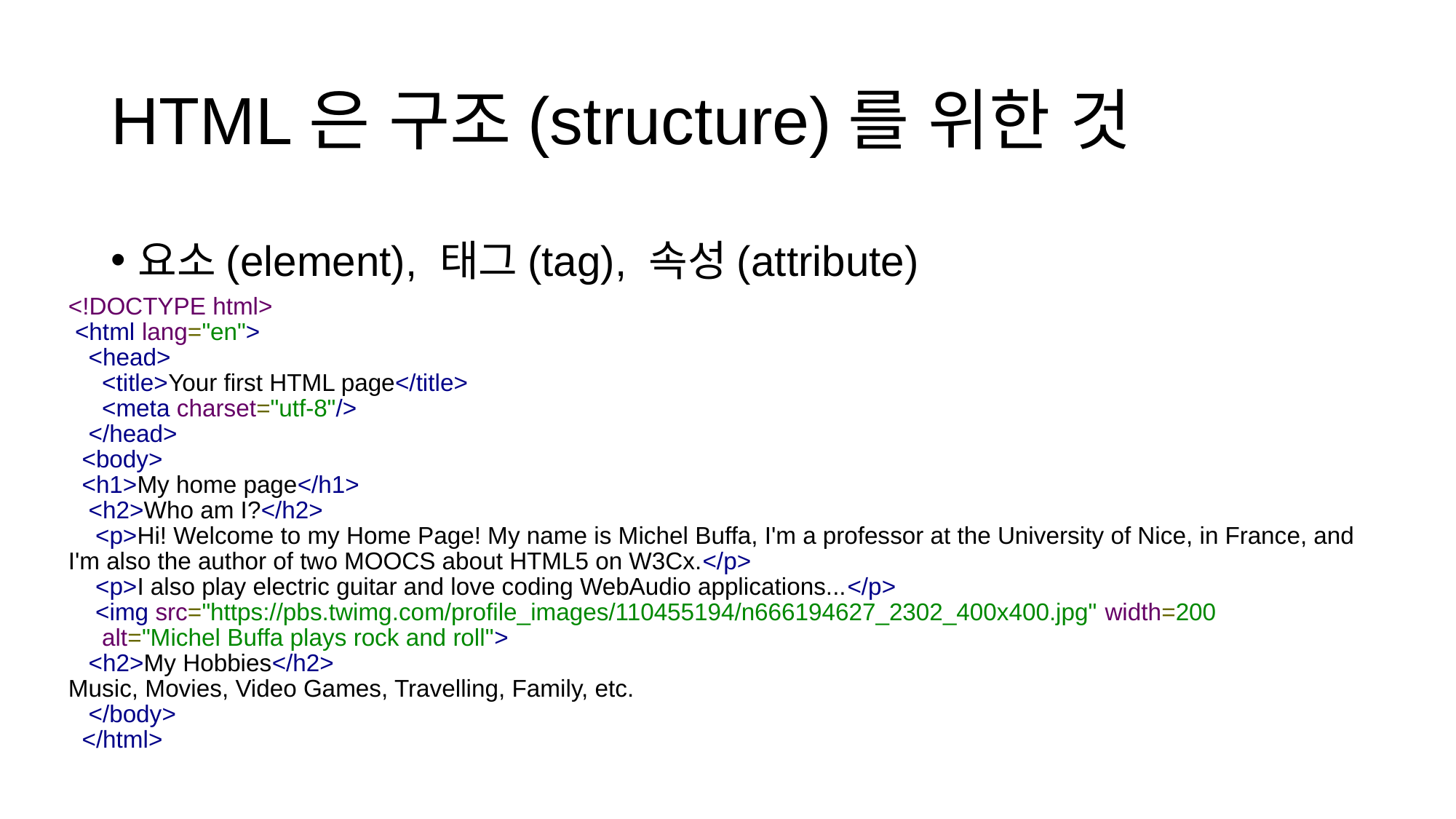

# HTML은 구조(structure)를 위한 것
요소(element), 태그(tag), 속성(attribute)
<!DOCTYPE html>
 <html lang="en">
   <head>
     <title>Your first HTML page</title>
     <meta charset="utf-8"/>
   </head>
  <body>
  <h1>My home page</h1>
   <h2>Who am I?</h2>
    <p>Hi! Welcome to my Home Page! My name is Michel Buffa, I'm a professor at the University of Nice, in France, and I'm also the author of two MOOCS about HTML5 on W3Cx.</p>
    <p>I also play electric guitar and love coding WebAudio applications...</p>
    <img src="https://pbs.twimg.com/profile_images/110455194/n666194627_2302_400x400.jpg" width=200
     alt="Michel Buffa plays rock and roll">
   <h2>My Hobbies</h2>
Music, Movies, Video Games, Travelling, Family, etc.
   </body>
  </html>